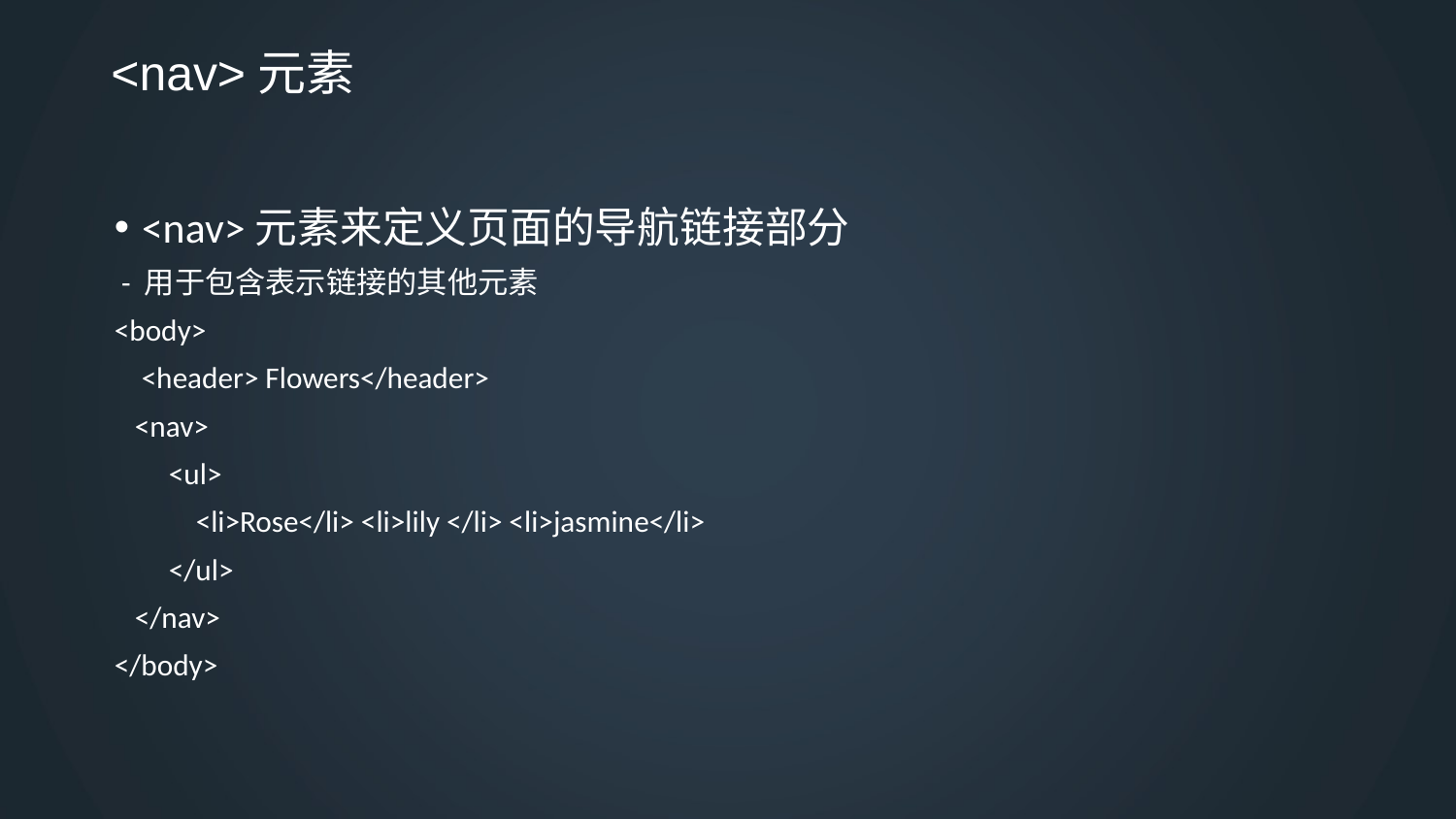

# <nav>元素
<nav>元素来定义页面的导航链接部分
 - 用于包含表示链接的其他元素
<body>
    <header> Flowers</header>
   <nav>
        <ul>
            <li>Rose</li> <li>lily </li> <li>jasmine</li>
        </ul>
   </nav>
</body>